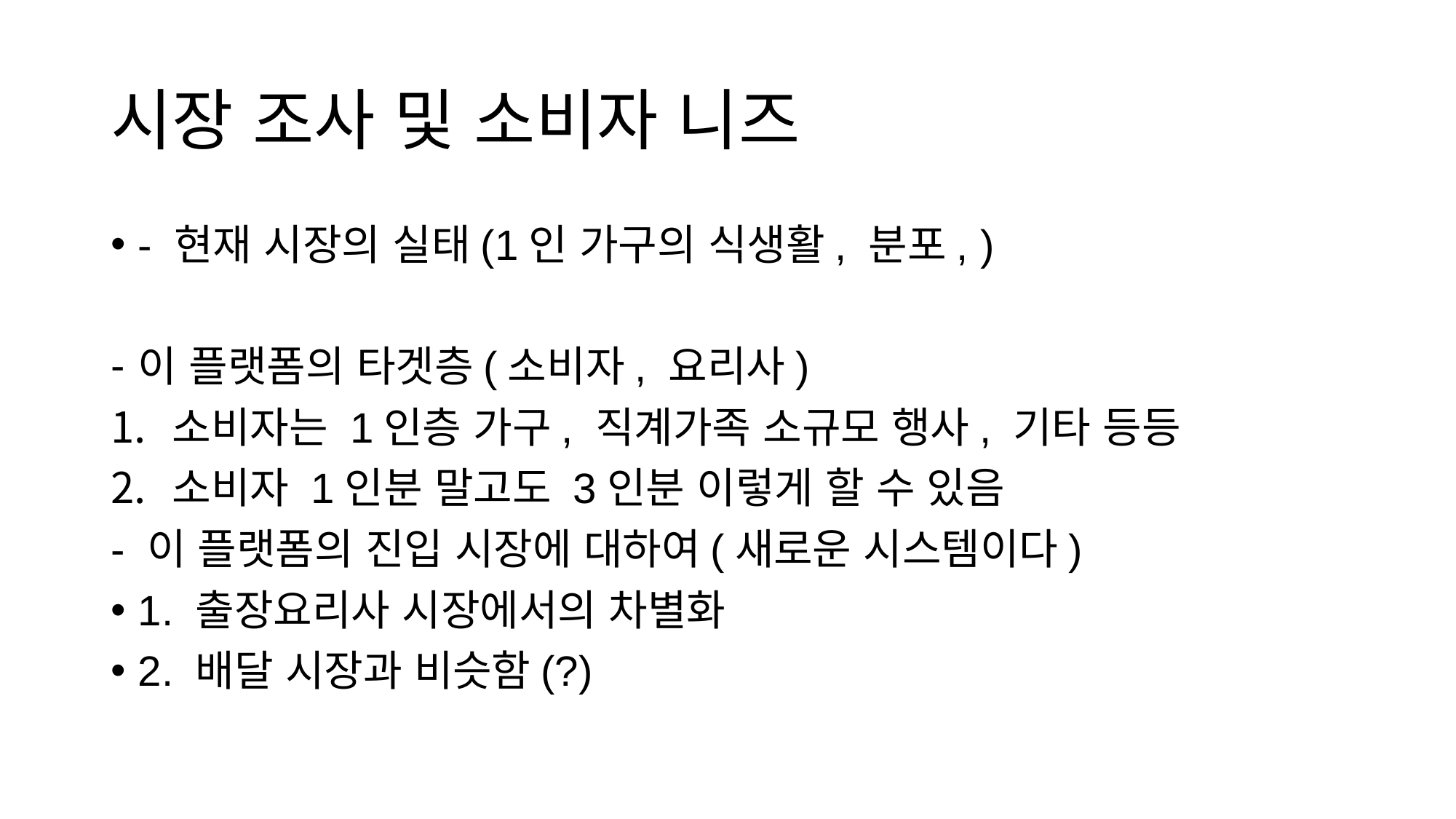

# 시장 조사 및 소비자 니즈
- 현재 시장의 실태(1인 가구의 식생활, 분포, )

이 플랫폼의 타겟층(소비자, 요리사)
소비자는 1인층 가구, 직계가족 소규모 행사, 기타 등등
소비자 1인분 말고도 3인분 이렇게 할 수 있음
- 이 플랫폼의 진입 시장에 대하여(새로운 시스템이다)
1. 출장요리사 시장에서의 차별화
2. 배달 시장과 비슷함(?)